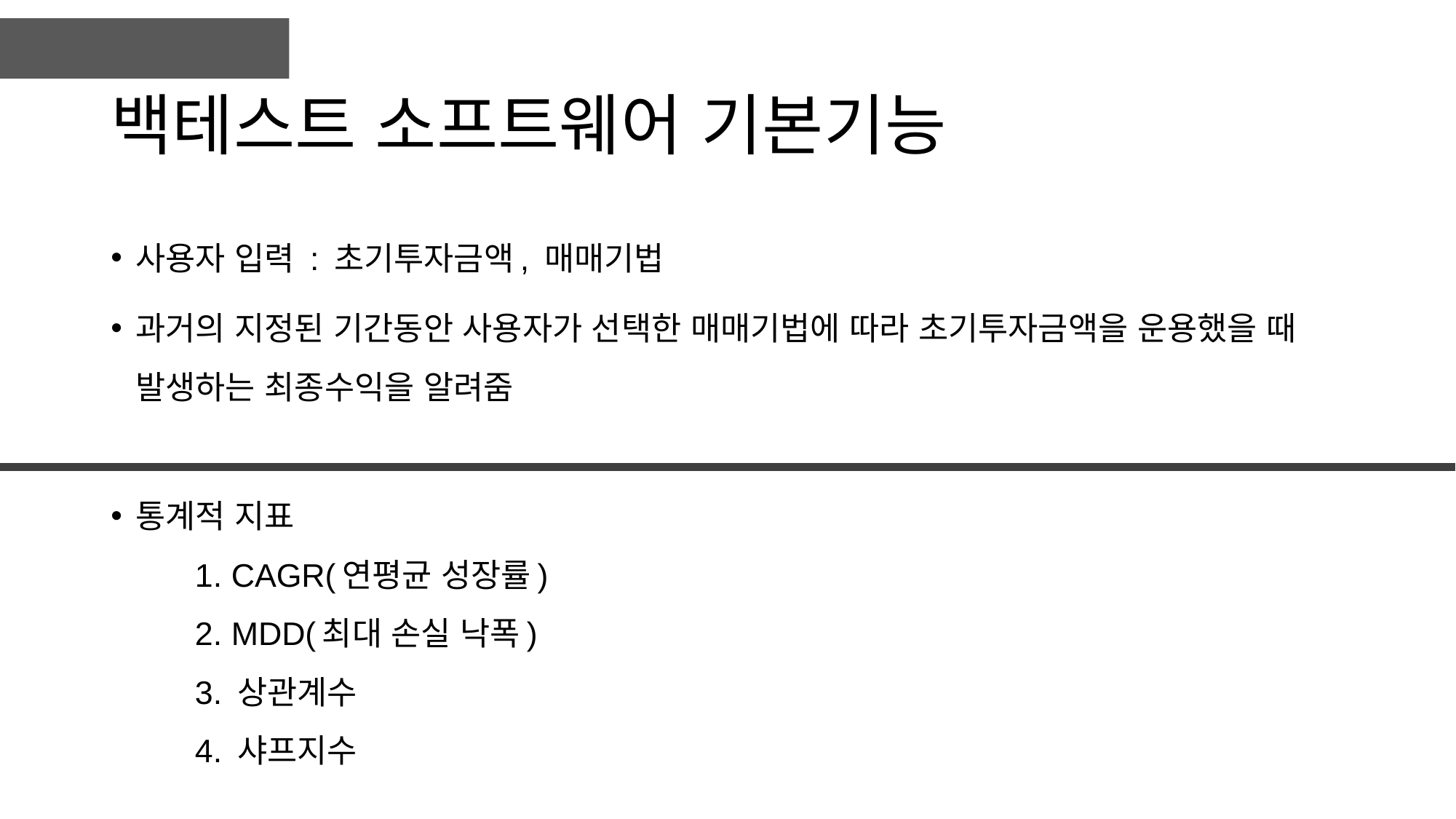

# 백테스트 소프트웨어 기본기능
사용자 입력 : 초기투자금액, 매매기법
과거의 지정된 기간동안 사용자가 선택한 매매기법에 따라 초기투자금액을 운용했을 때 발생하는 최종수익을 알려줌

통계적 지표
	1. CAGR(연평균 성장률)
	2. MDD(최대 손실 낙폭)
	3. 상관계수
	4. 샤프지수